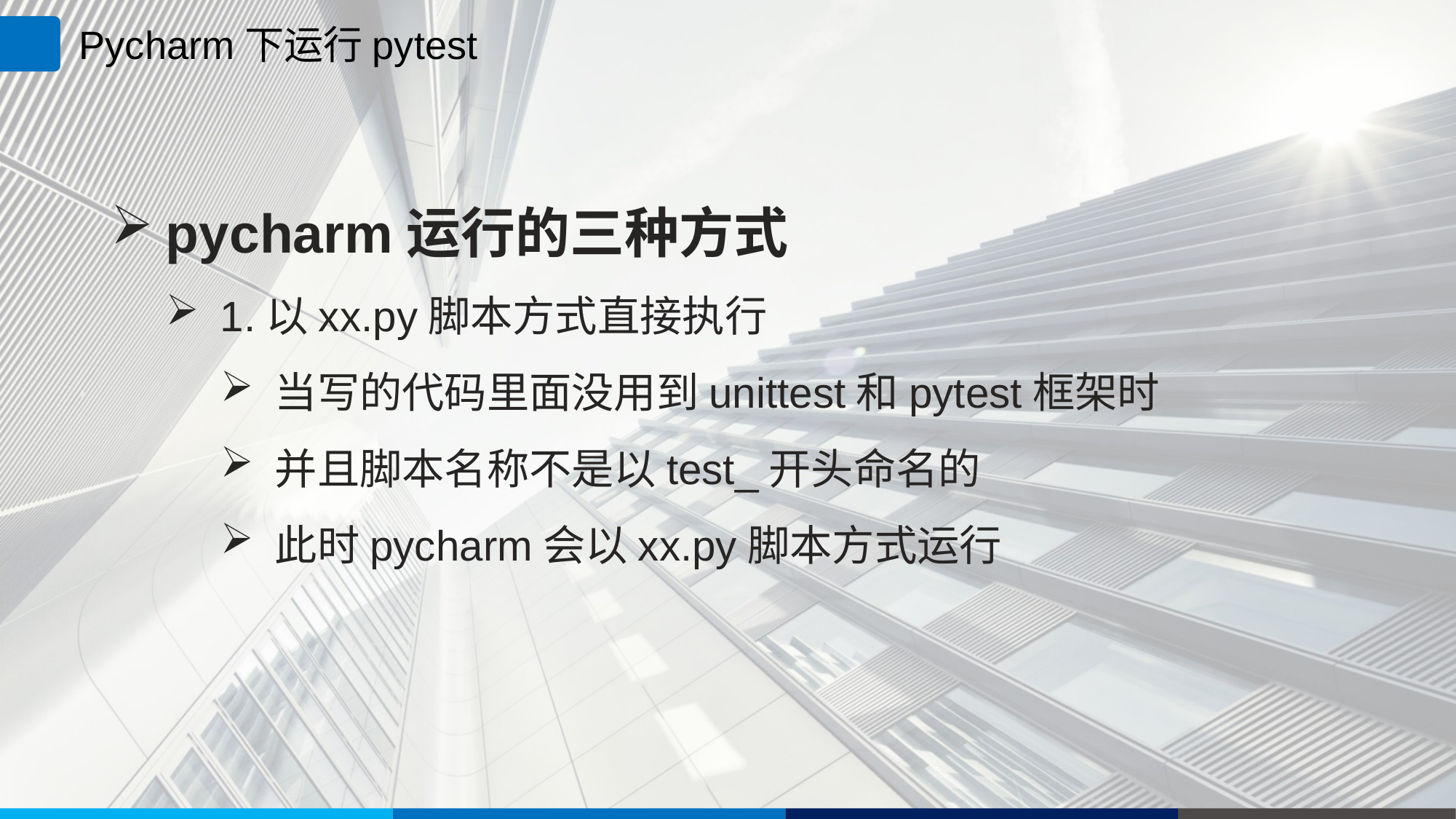

Pycharm下运行pytest

pycharm运行的三种方式
1.以xx.py脚本方式直接执行
当写的代码里面没用到unittest和pytest框架时
并且脚本名称不是以test_开头命名的
此时pycharm会以xx.py脚本方式运行